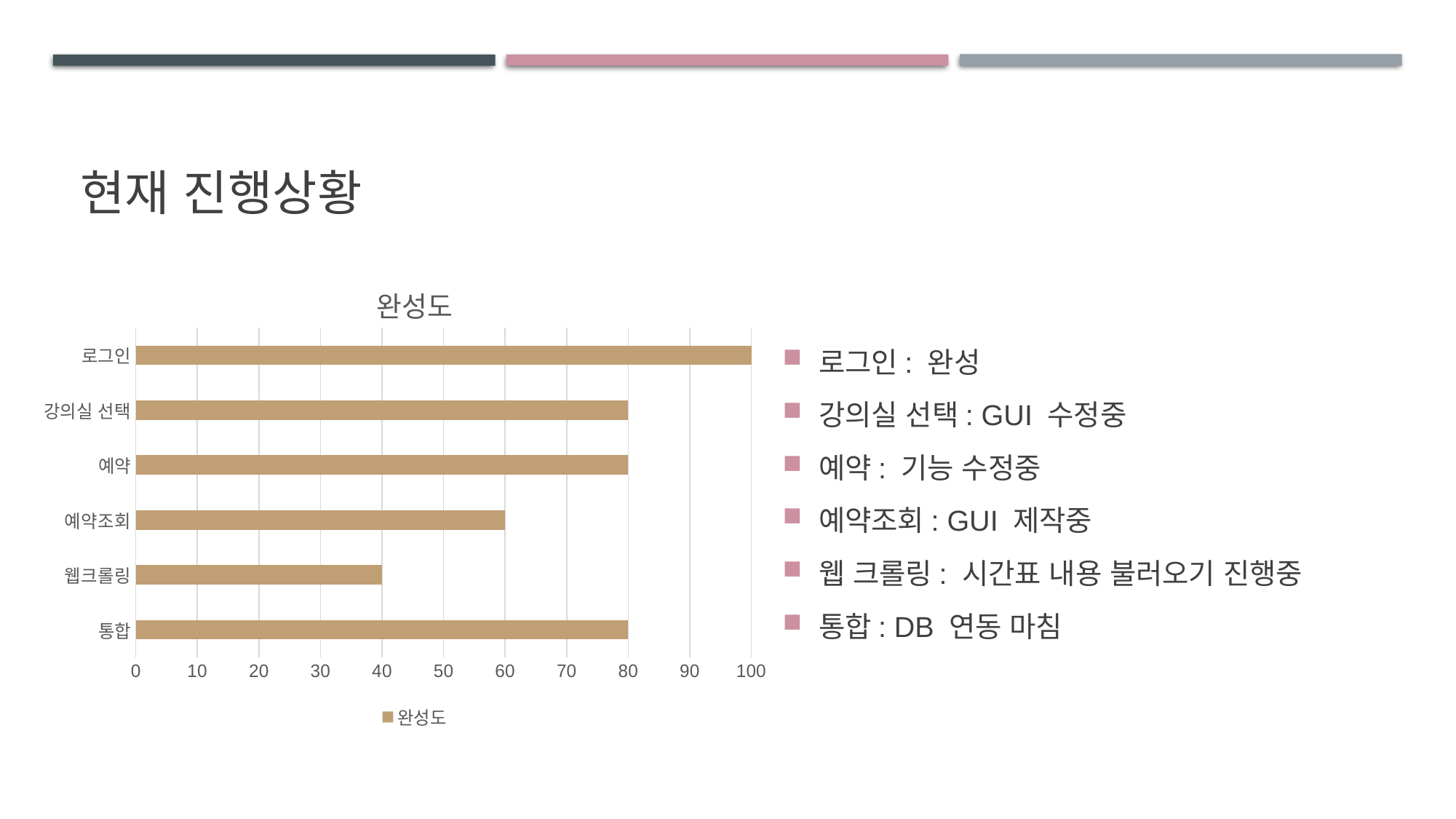

# 현재 진행상황

### Chart:

| Category | 완성도 |
|---|---|
| 통합 | 80.0 |
| 웹크롤링 | 40.0 |
| 예약조회 | 60.0 |
| 예약 | 80.0 |
| 강의실 선택 | 80.0 |
| 로그인 | 100.0 |
로그인: 완성
강의실 선택: GUI 수정중
예약: 기능 수정중
예약조회: GUI 제작중
웹 크롤링: 시간표 내용 불러오기 진행중
통합: DB 연동 마침